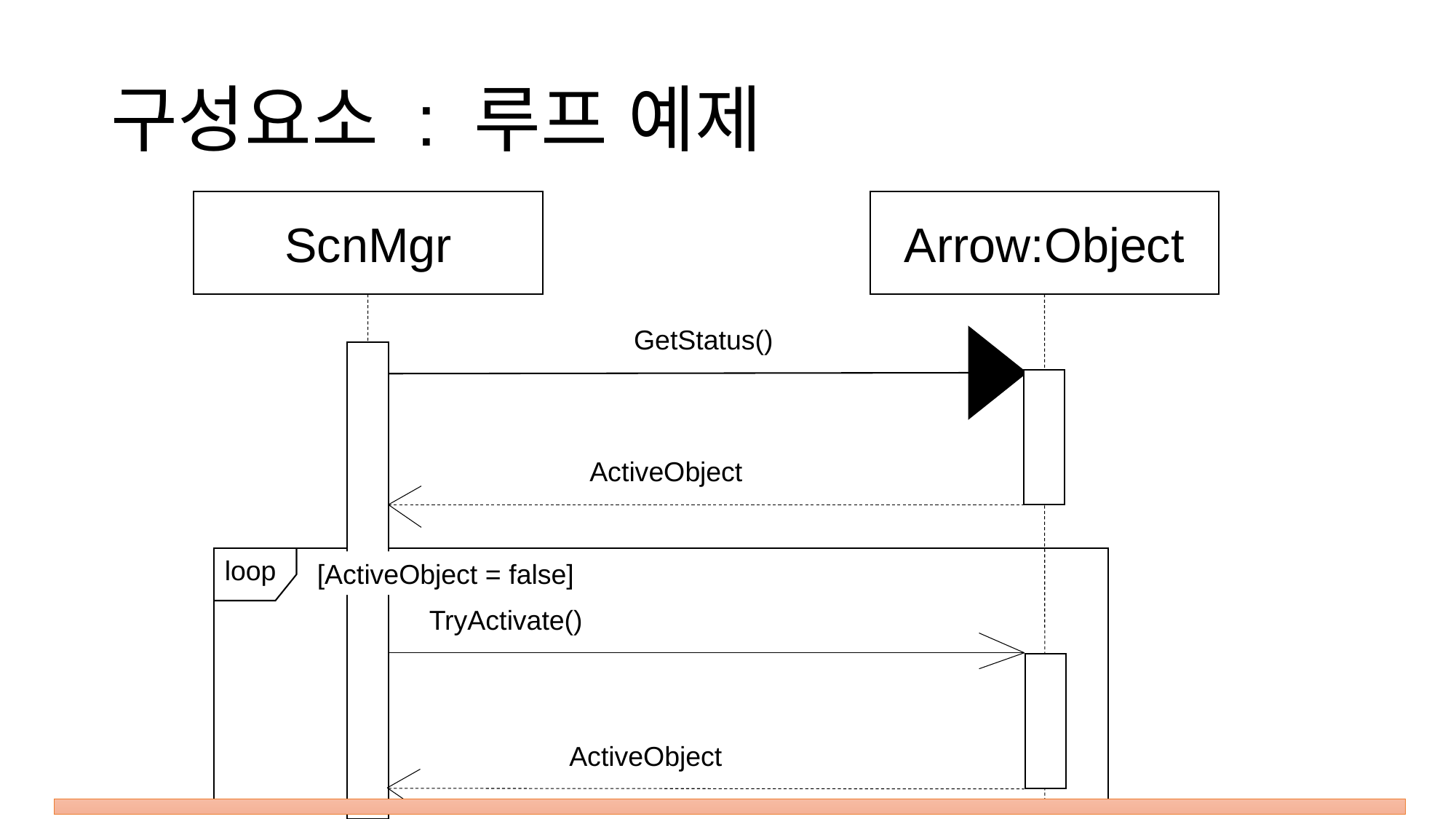

# 구성요소 : 루프 예제

ScnMgr
Arrow:Object
GetStatus()

ActiveObject
TryActivate()

loop
[ActiveObject = false]
ActiveObject